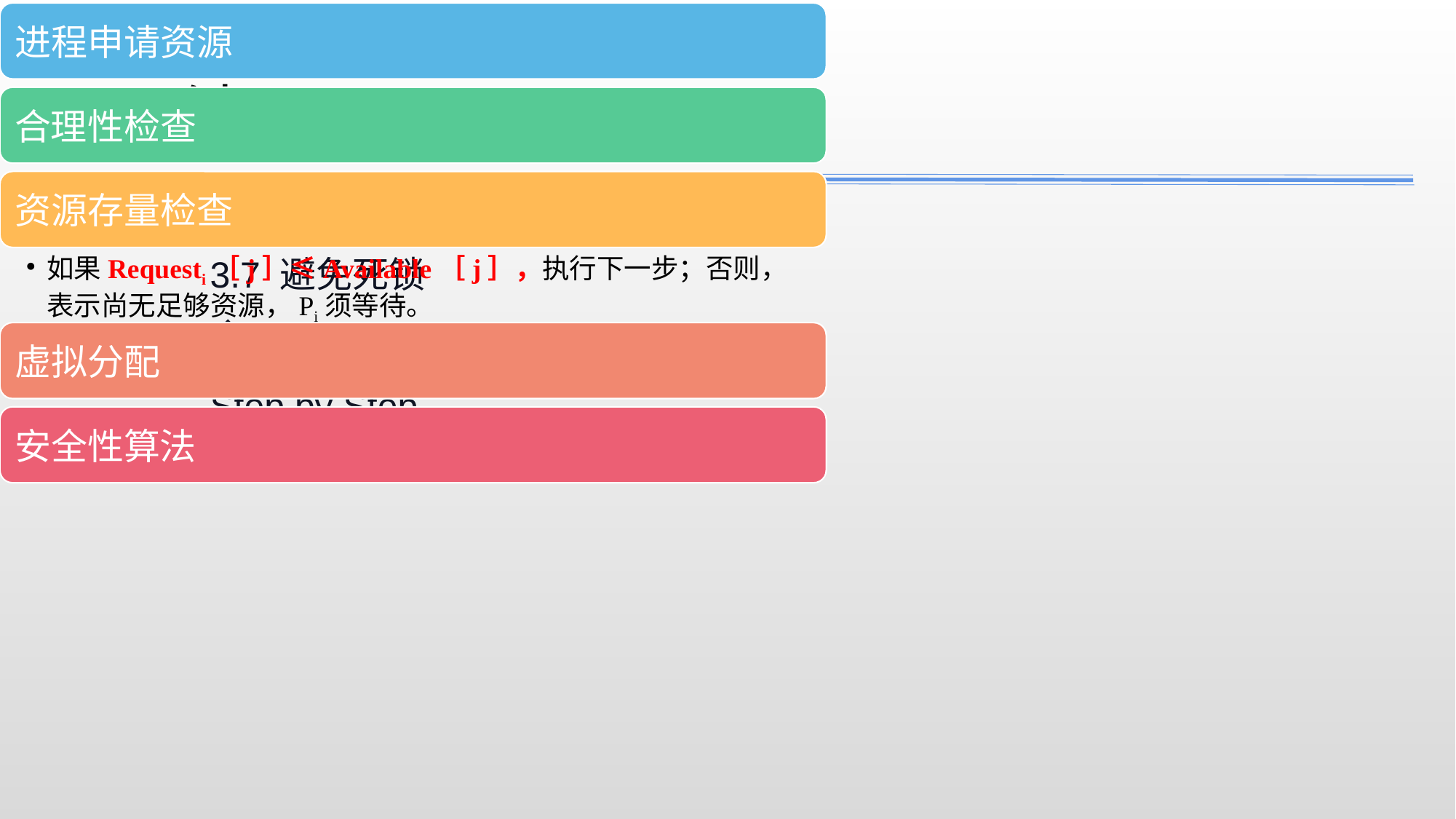

死锁

3.7 避免死锁
银行家算法
Step by Step
进程申请资源
合理性检查
资源存量检查
如果Requesti［j］≤Available［j］，执行下一步；否则， 表示尚无足够资源，Pi须等待。
虚拟分配
安全性算法